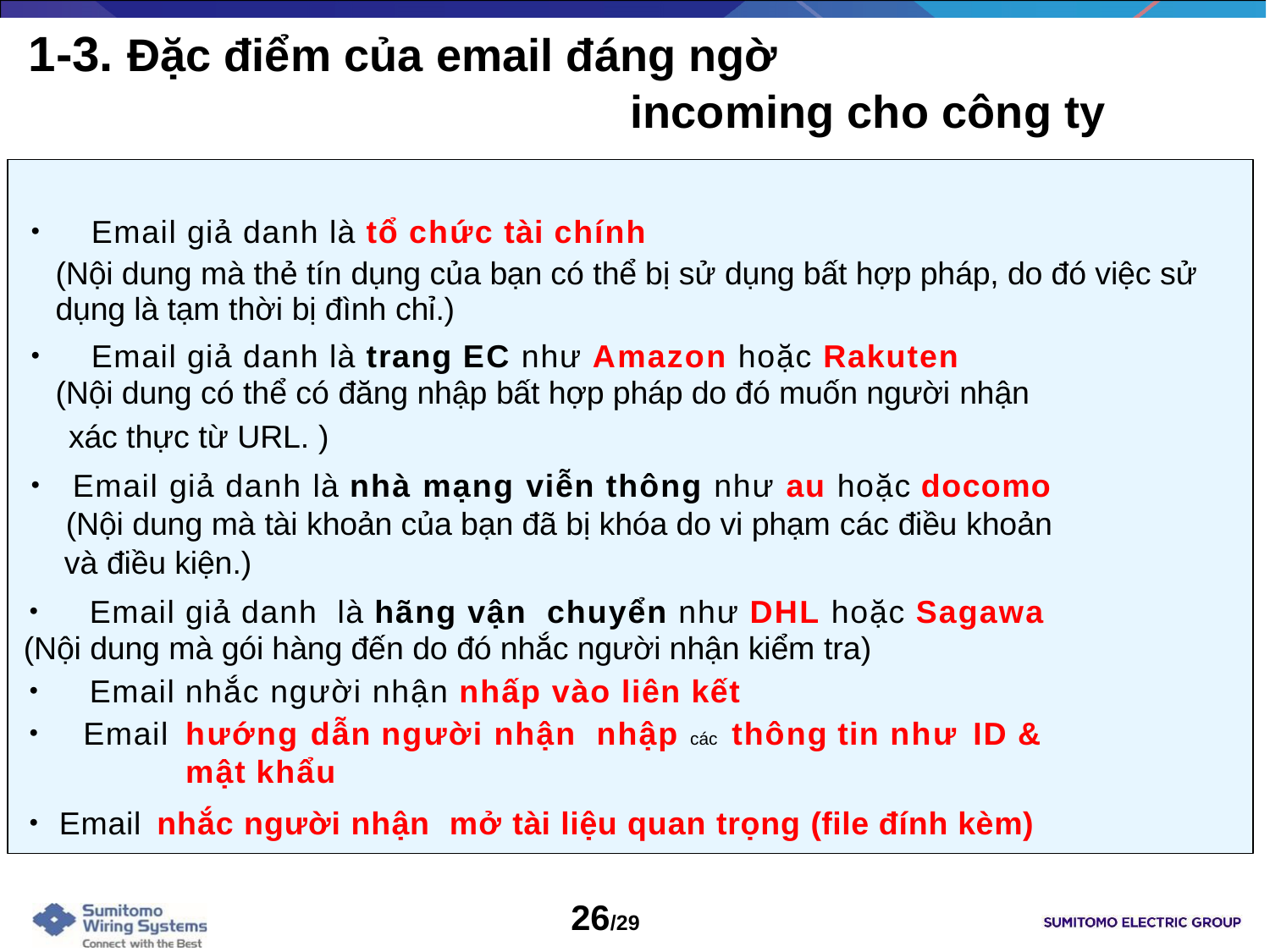

# 1-3. Đặc điểm của email đáng ngờ
incoming cho công ty

・Email giả danh là tổ chức tài chính
(Nội dung mà thẻ tín dụng của bạn có thể bị sử dụng bất hợp pháp, do đó việc sử  dụng là tạm thời bị đình chỉ.)
・Email giả danh là trang EC như Amazon hoặc Rakuten
(Nội dung có thể có đăng nhập bất hợp pháp do đó muốn người nhận
xác thực từ URL. )
・ Email giả danh là nhà mạng viễn thông như au hoặc docomo  (Nội dung mà tài khoản của bạn đã bị khóa do vi phạm các điều khoản  và điều kiện.)
・Email giả danh là hãng vận chuyển như DHL hoặc Sagawa
(Nội dung mà gói hàng đến do đó nhắc người nhận kiểm tra)
・Email nhắc người nhận nhấp vào liên kết
・Email	hướng dẫn người nhận	nhập các   thông tin như	ID &	mật khẩu
・Email	nhắc người nhận	mở tài liệu quan trọng (file đính kèm)
26/29